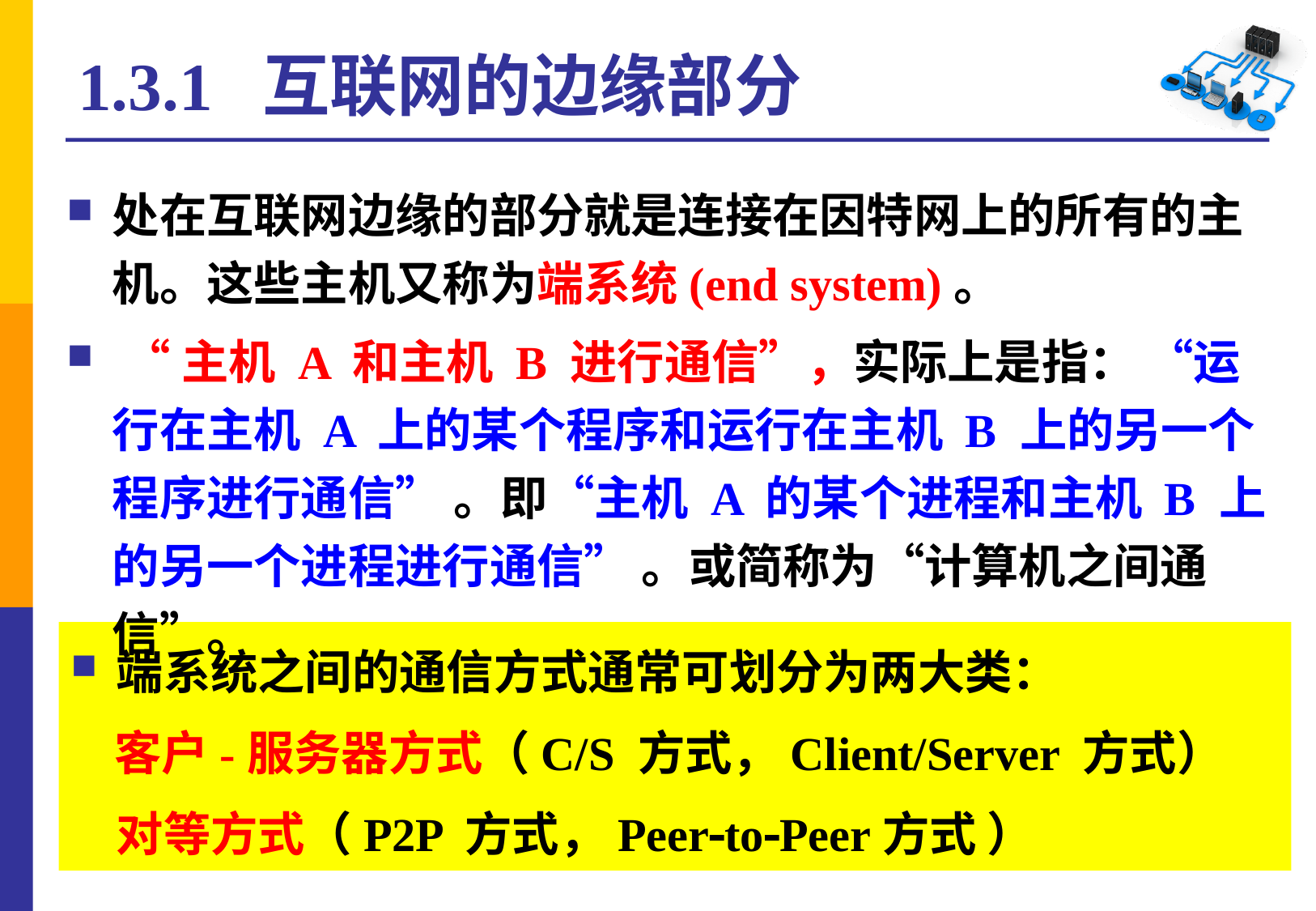

# 1.3.1  互联网的边缘部分
处在互联网边缘的部分就是连接在因特网上的所有的主机。这些主机又称为端系统(end system)。
 “主机 A 和主机 B 进行通信”，实际上是指： “运行在主机 A 上的某个程序和运行在主机 B 上的另一个程序进行通信” 。即“主机 A 的某个进程和主机 B 上的另一个进程进行通信” 。或简称为“计算机之间通信”。
端系统之间的通信方式通常可划分为两大类：
   客户-服务器方式（C/S 方式，Client/Server 方式）
	对等方式（P2P 方式，Peer−to−Peer方式 ）